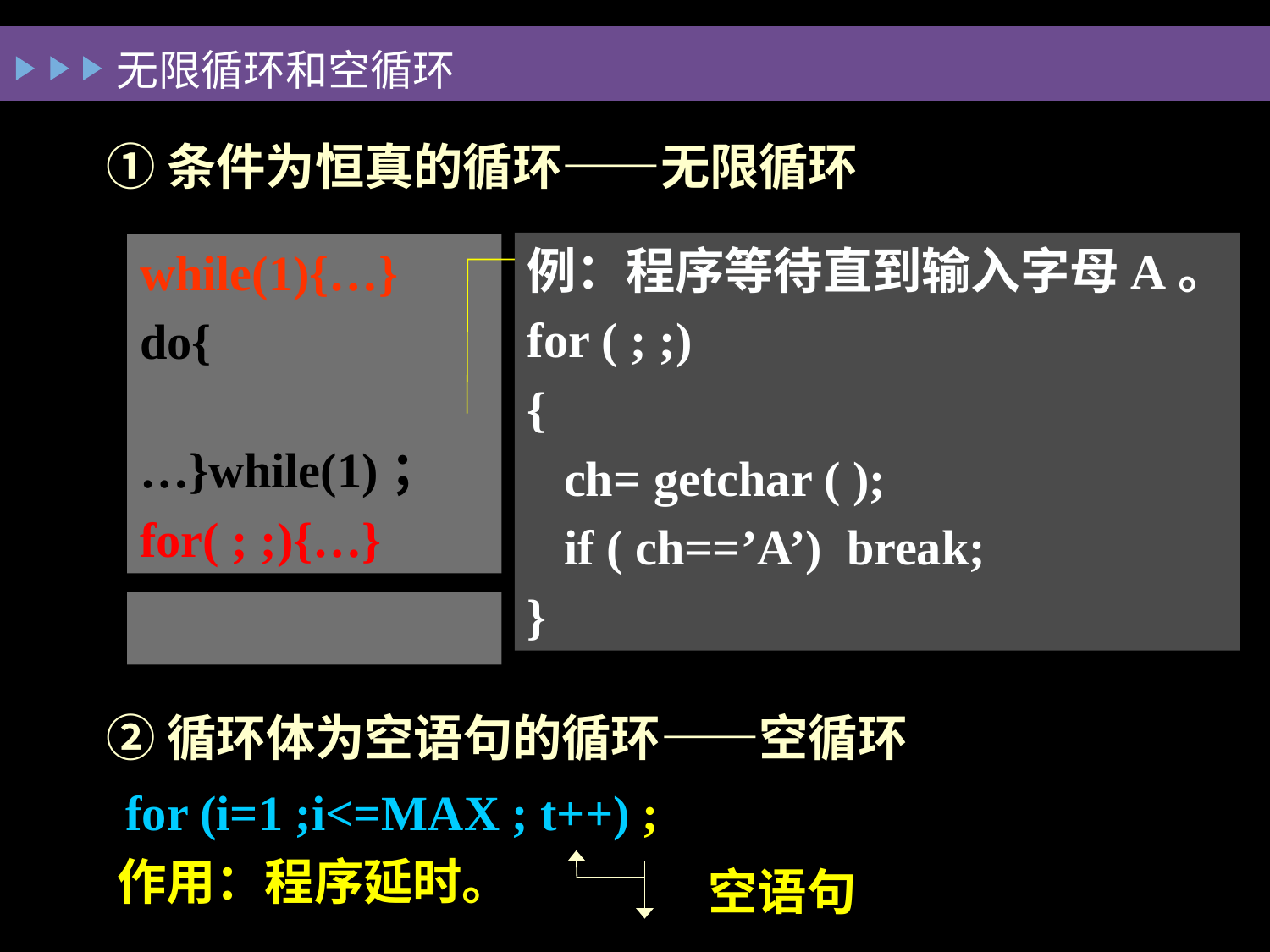

# 无限循环和空循环
①条件为恒真的循环——无限循环
例：程序等待直到输入字母A。
for ( ; ;)
{
   ch= getchar ( );
   if ( ch==’A’)  break;
}
while(1){…}
do{
      …}while(1)；
for( ; ;){…}
靠条件控制的break语句退出循环。

②循环体为空语句的循环——空循环
for (i=1 ;i<=MAX ; t++) ;
作用：程序延时。
空语句